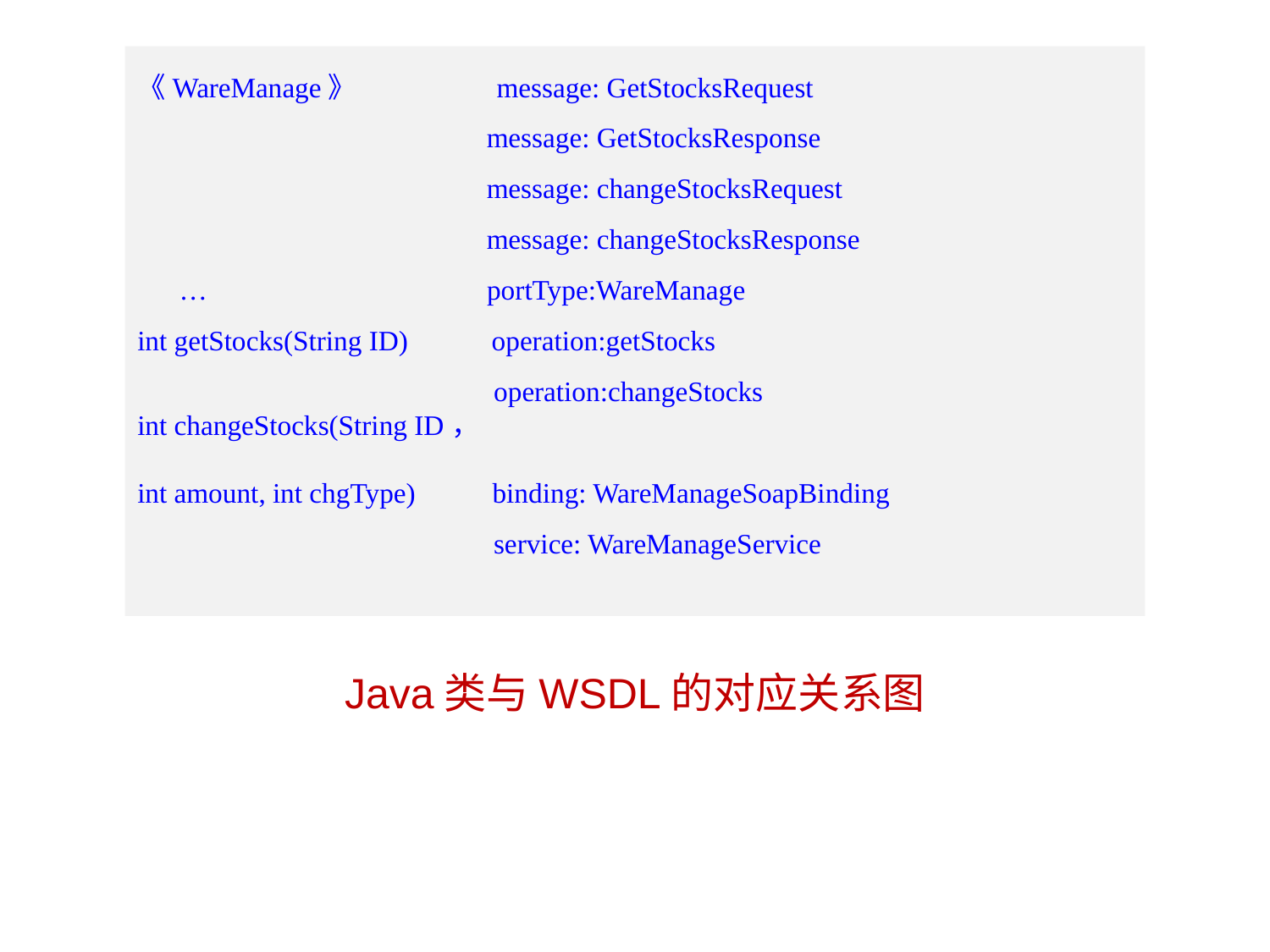

《WareManage》                     message: GetStocksRequest
                                                  message: GetStocksResponse
                                                  message: changeStocksRequest
                                                  message: changeStocksResponse
      …                                        portType:WareManage
int getStocks(String ID)            operation:getStocks
                                                   operation:changeStocks
int changeStocks(String ID，

int amount, int chgType)           binding: WareManageSoapBinding
                                                   service: WareManageService

Java类与WSDL的对应关系图
36